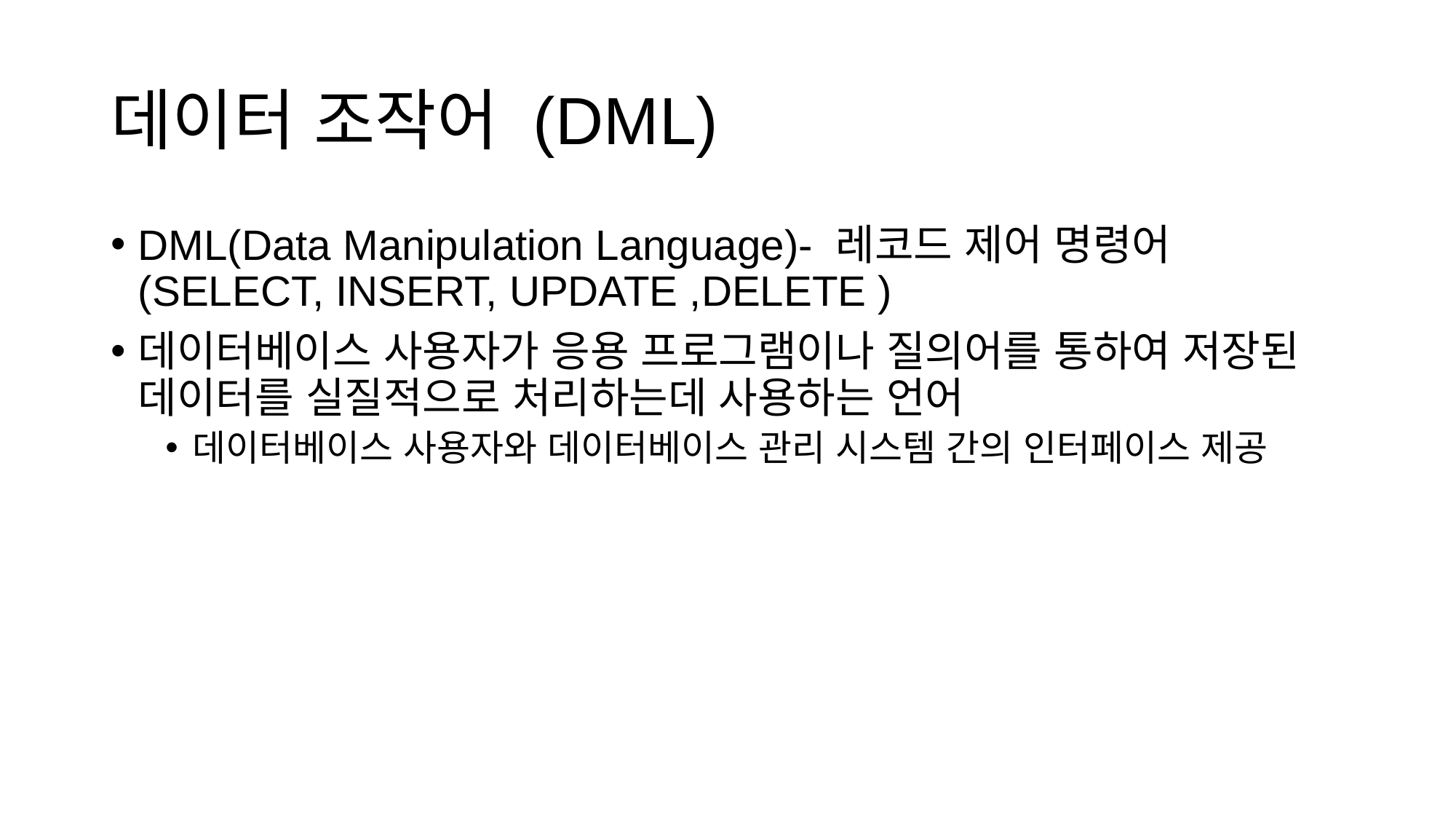

# 데이터 조작어 (DML)
DML(Data Manipulation Language)- 레코드 제어 명령어 (SELECT, INSERT, UPDATE ,DELETE )
데이터베이스 사용자가 응용 프로그램이나 질의어를 통하여 저장된 데이터를 실질적으로 처리하는데 사용하는 언어
데이터베이스 사용자와 데이터베이스 관리 시스템 간의 인터페이스 제공